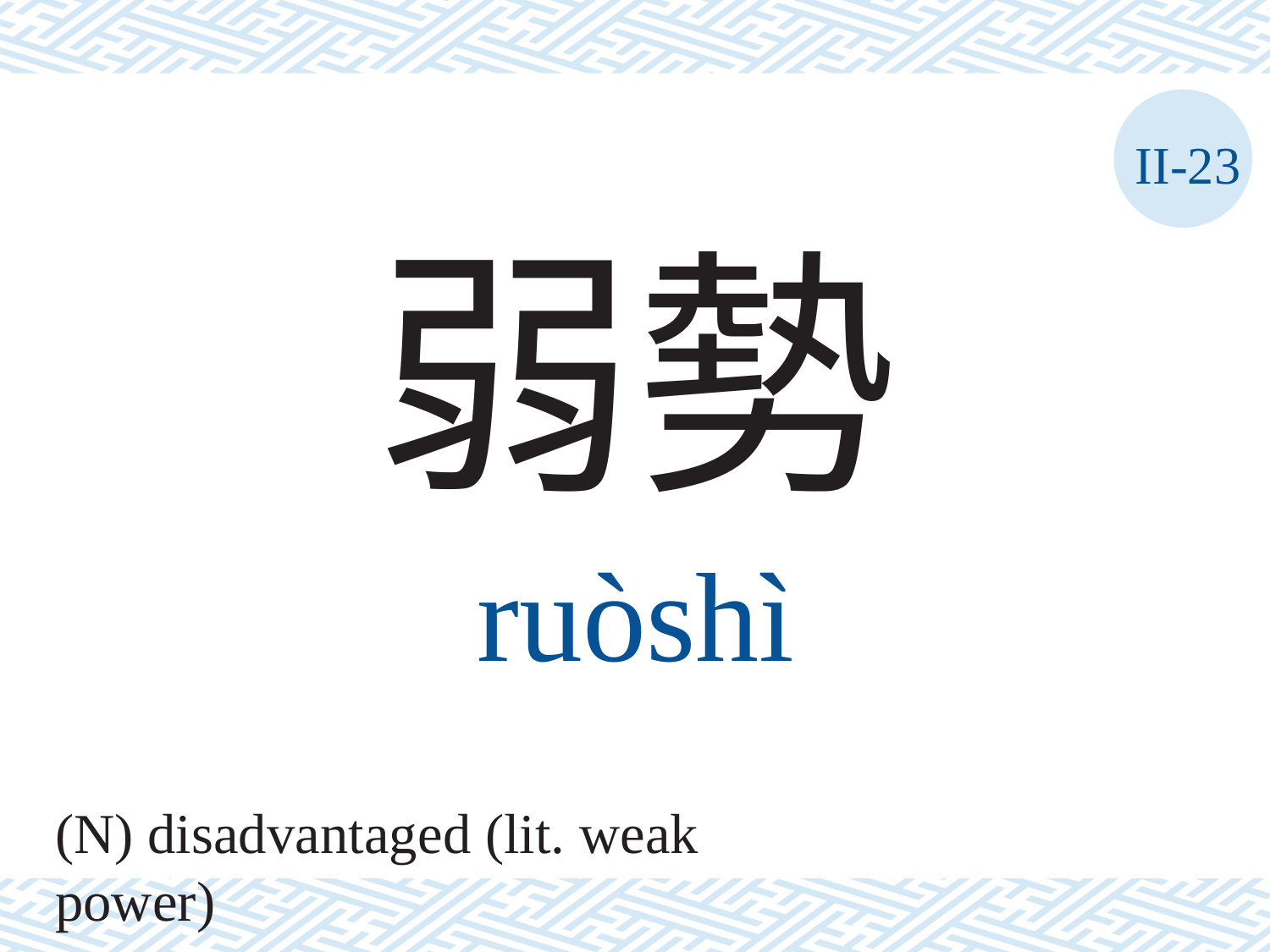

II-23
弱勢
ruòshì
(N) disadvantaged (lit. weak power)